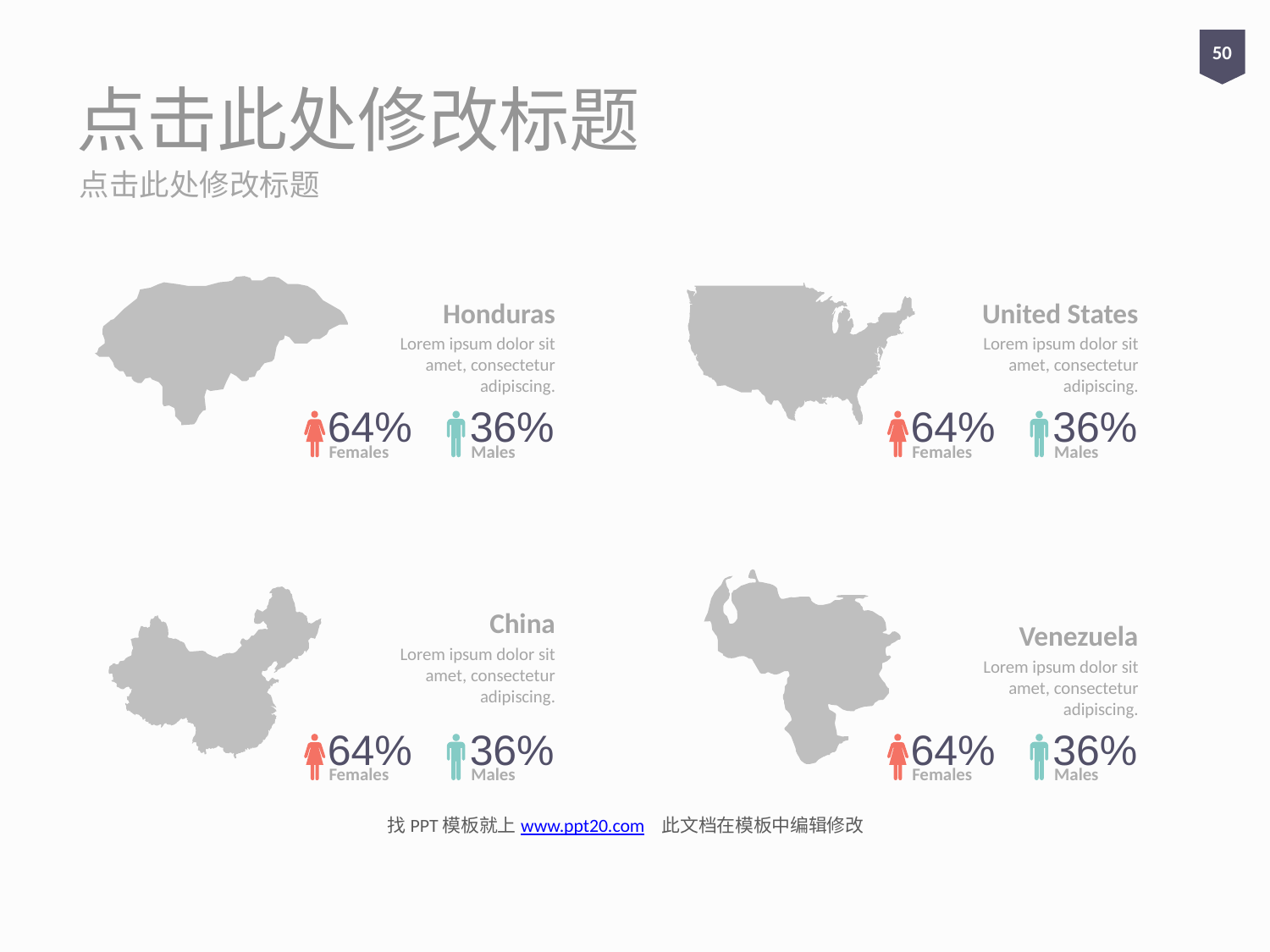

50
# 点击此处修改标题
点击此处修改标题

Honduras
Lorem ipsum dolor sit amet, consectetur adipiscing.
United States
Lorem ipsum dolor sit amet, consectetur adipiscing.
64%
36%

Females
Males
64%
36%

Females
Males

China
Lorem ipsum dolor sit amet, consectetur adipiscing.
Venezuela
Lorem ipsum dolor sit amet, consectetur adipiscing.
64%
36%

Females
Males
64%
36%

Females
Males